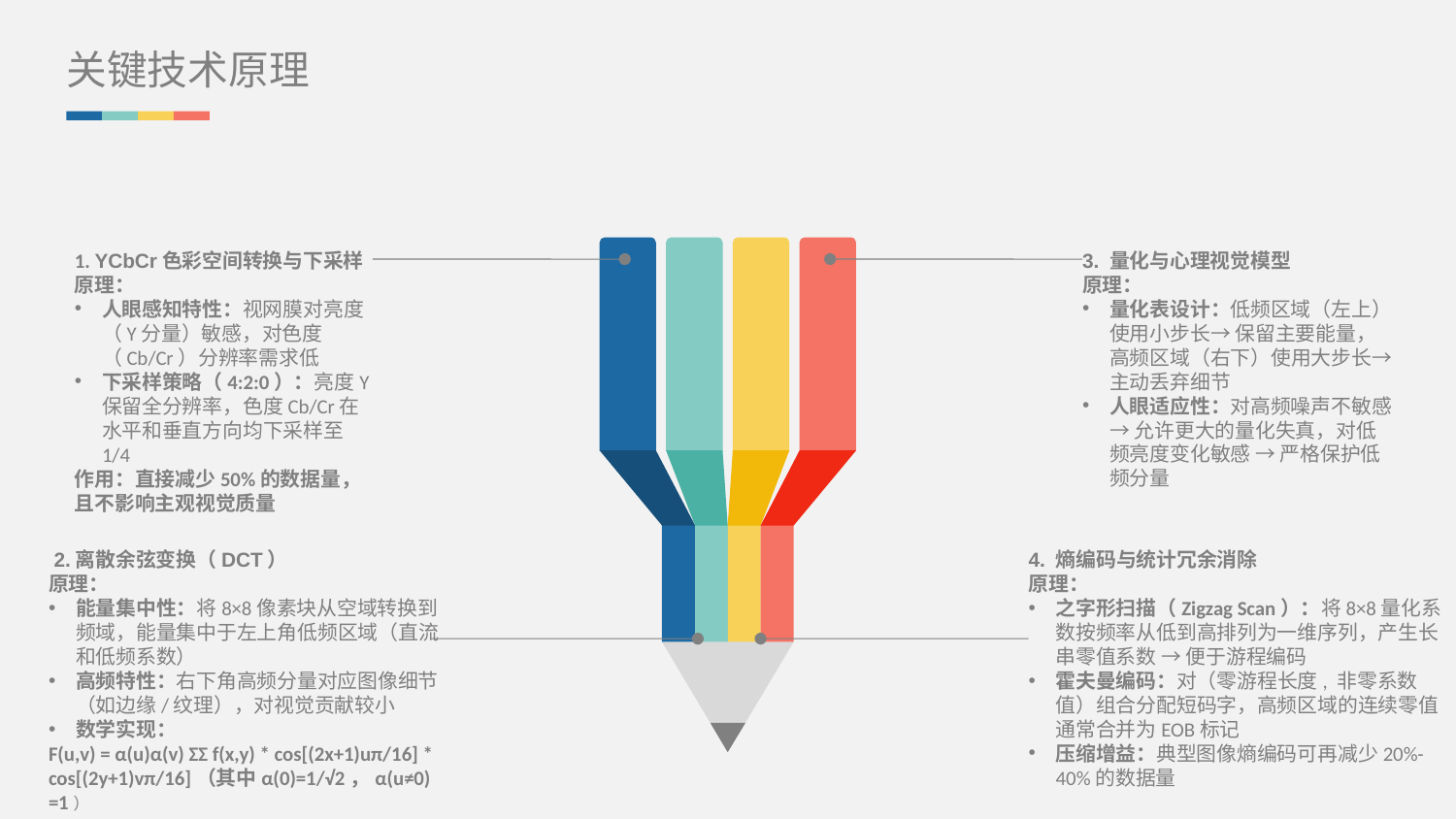

关键技术原理

1. YCbCr色彩空间转换与下采样
原理：
人眼感知特性：视网膜对亮度（Y分量）敏感，对色度（Cb/Cr）分辨率需求低
下采样策略（4:2:0）：亮度Y保留全分辨率，色度Cb/Cr在水平和垂直方向均下采样至1/4
作用：直接减少50%的数据量，且不影响主观视觉质量
3. 量化与心理视觉模型
原理：
量化表设计：低频区域（左上）使用小步长→ 保留主要能量，高频区域（右下）使用大步长→ 主动丢弃细节
人眼适应性：对高频噪声不敏感 → 允许更大的量化失真，对低频亮度变化敏感 → 严格保护低频分量

 2.离散余弦变换（DCT）
原理：
能量集中性：将8×8像素块从空域转换到频域，能量集中于左上角低频区域（直流和低频系数）
高频特性：右下角高频分量对应图像细节（如边缘/纹理），对视觉贡献较小
数学实现：
F(u,v) = α(u)α(v) ΣΣ f(x,y) * cos[(2x+1)uπ/16] * cos[(2y+1)vπ/16]（其中α(0)=1/√2，α(u≠0)=1）
4. 熵编码与统计冗余消除
原理：
之字形扫描（Zigzag Scan）：将8×8量化系数按频率从低到高排列为一维序列，产生长串零值系数 → 便于游程编码
霍夫曼编码：对（零游程长度, 非零系数值）组合分配短码字，高频区域的连续零值通常合并为EOB标记
压缩增益：典型图像熵编码可再减少20%-40%的数据量